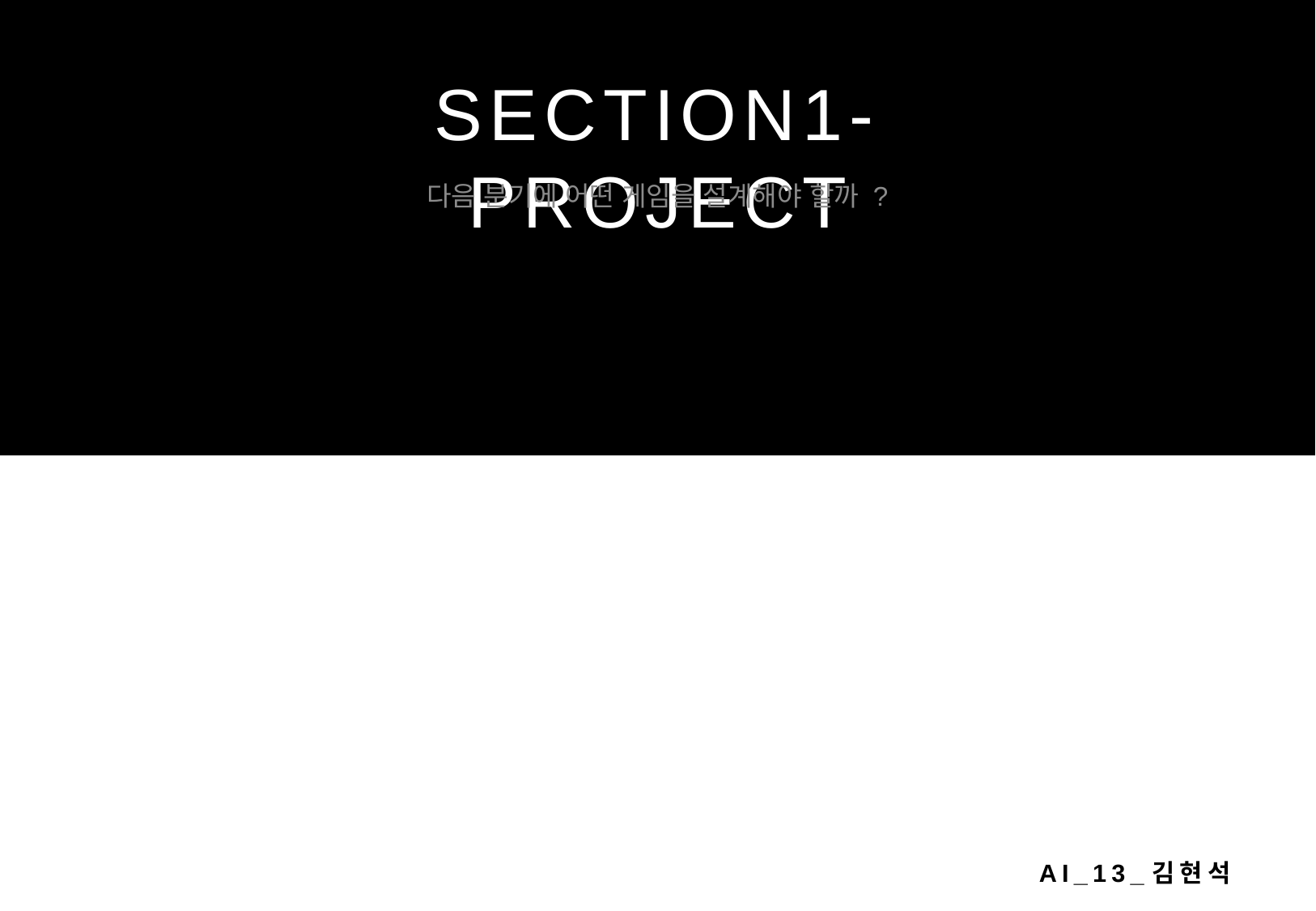

# SECTION1-PROJECT
다음 분기에 어떤 게임을 설계해야 할까 ?
 ai_13_김현석